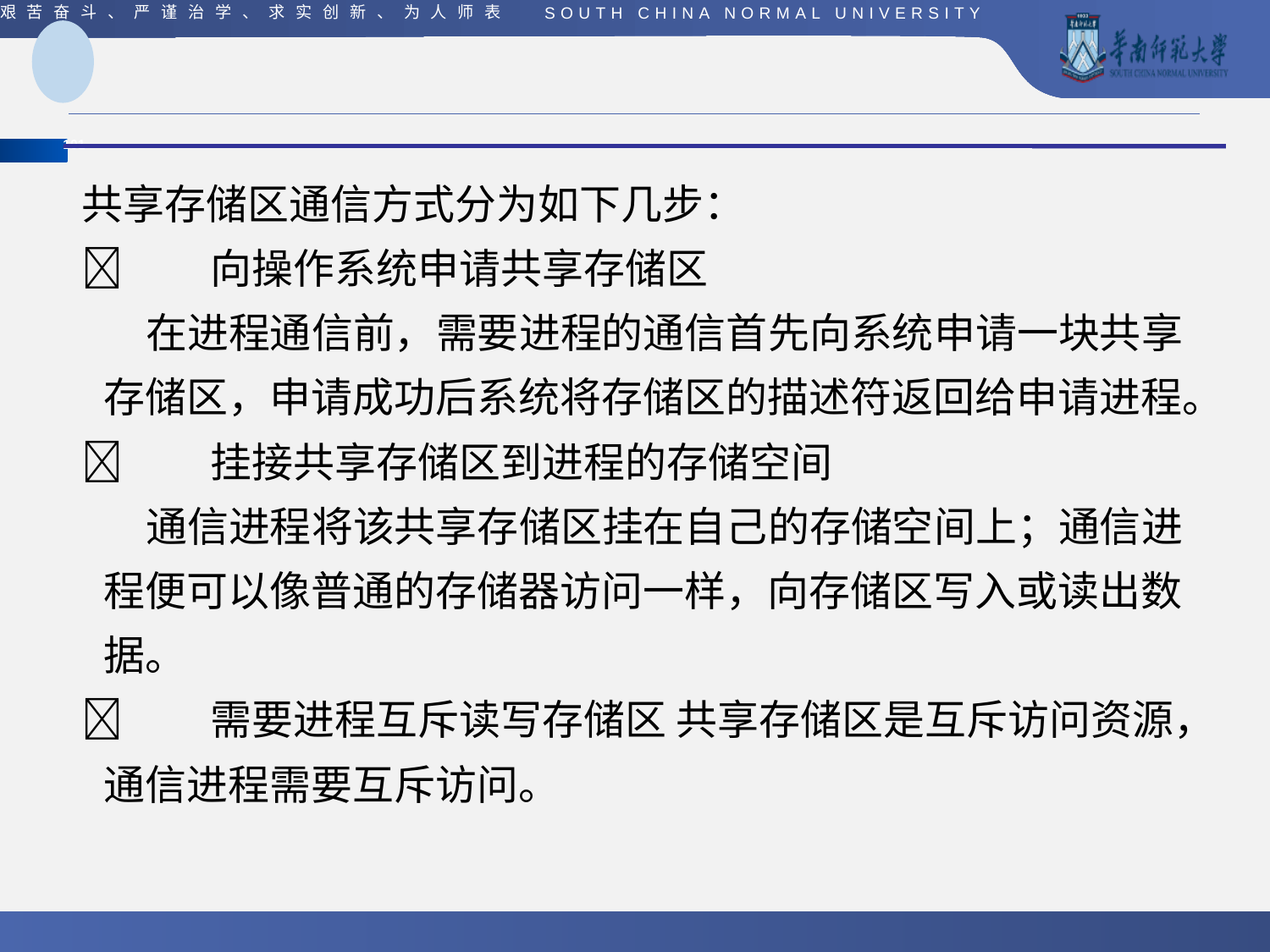

#
共享存储区通信方式分为如下几步：
•	向操作系统申请共享存储区
      在进程通信前，需要进程的通信首先向系统申请一块共享存储区，申请成功后系统将存储区的描述符返回给申请进程。
•	挂接共享存储区到进程的存储空间
      通信进程将该共享存储区挂在自己的存储空间上；通信进程便可以像普通的存储器访问一样，向存储区写入或读出数据。
•	需要进程互斥读写存储区 共享存储区是互斥访问资源，通信进程需要互斥访问。

101